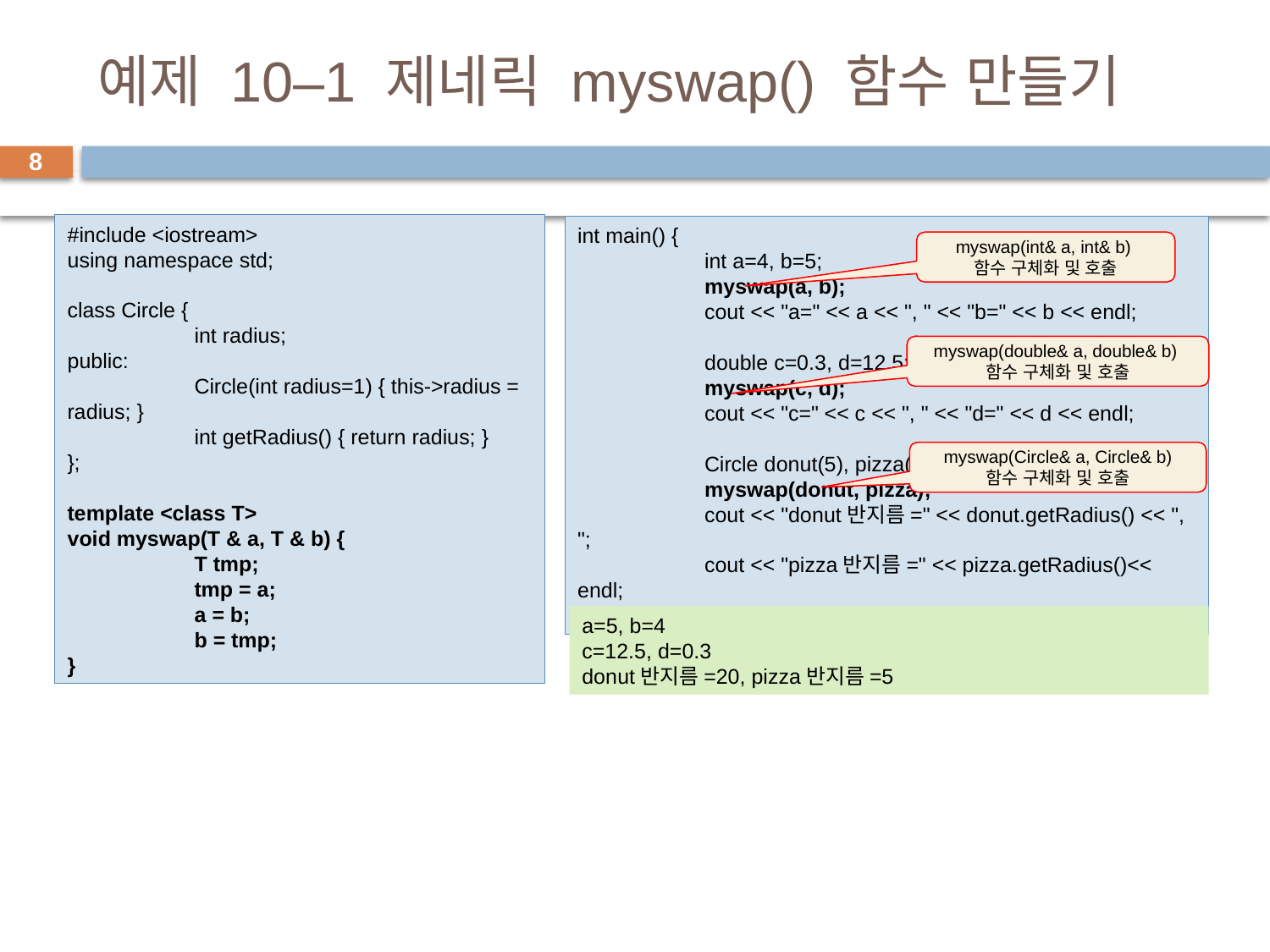

# 예제 10–1 제네릭 myswap() 함수 만들기
8
#include <iostream>
using namespace std;

class Circle {
	int radius;
public:
	Circle(int radius=1) { this->radius = radius; }
	int getRadius() { return radius; }
};

template <class T>
void myswap(T & a, T & b) {
	T tmp;
	tmp = a;
	a = b;
	b = tmp;
}
int main() {
	int a=4, b=5;
	myswap(a, b);
	cout << "a=" << a << ", " << "b=" << b << endl;

	double c=0.3, d=12.5;
	myswap(c, d);
	cout << "c=" << c << ", " << "d=" << d << endl;

	Circle donut(5), pizza(20);
	myswap(donut, pizza);
	cout << "donut반지름=" << donut.getRadius() << ", ";
	cout << "pizza반지름=" << pizza.getRadius()<< endl;
}
myswap(int& a, int& b)
함수 구체화 및 호출
myswap(double& a, double& b)
함수 구체화 및 호출
myswap(Circle& a, Circle& b)
함수 구체화 및 호출
a=5, b=4
c=12.5, d=0.3
donut반지름=20, pizza반지름=5